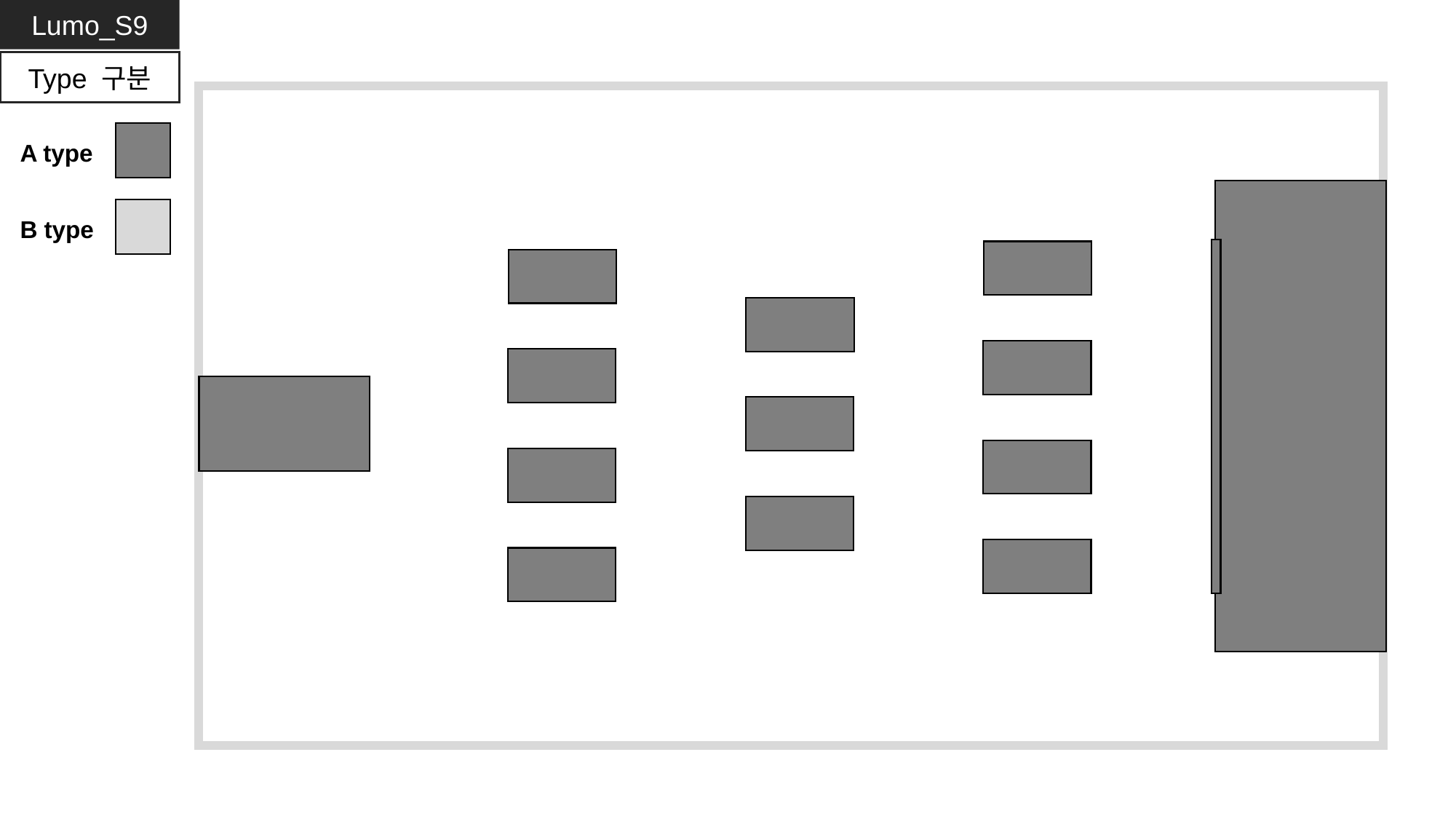

Lumo_S9
Type 구분

A type

B type